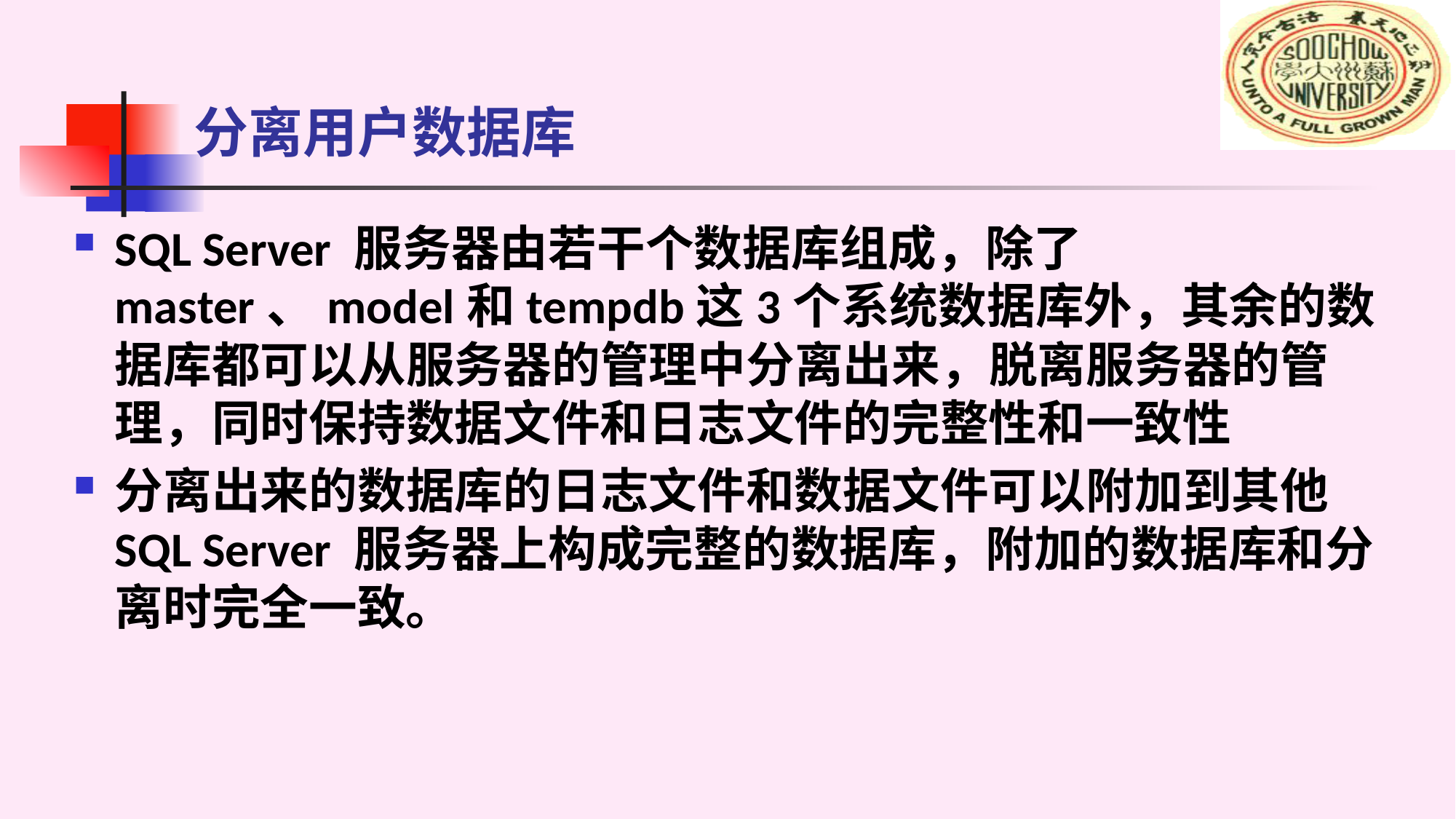

# 分离用户数据库
SQL Server 服务器由若干个数据库组成，除了master、model和tempdb这3个系统数据库外，其余的数据库都可以从服务器的管理中分离出来，脱离服务器的管理，同时保持数据文件和日志文件的完整性和一致性
分离出来的数据库的日志文件和数据文件可以附加到其他SQL Server 服务器上构成完整的数据库，附加的数据库和分离时完全一致。